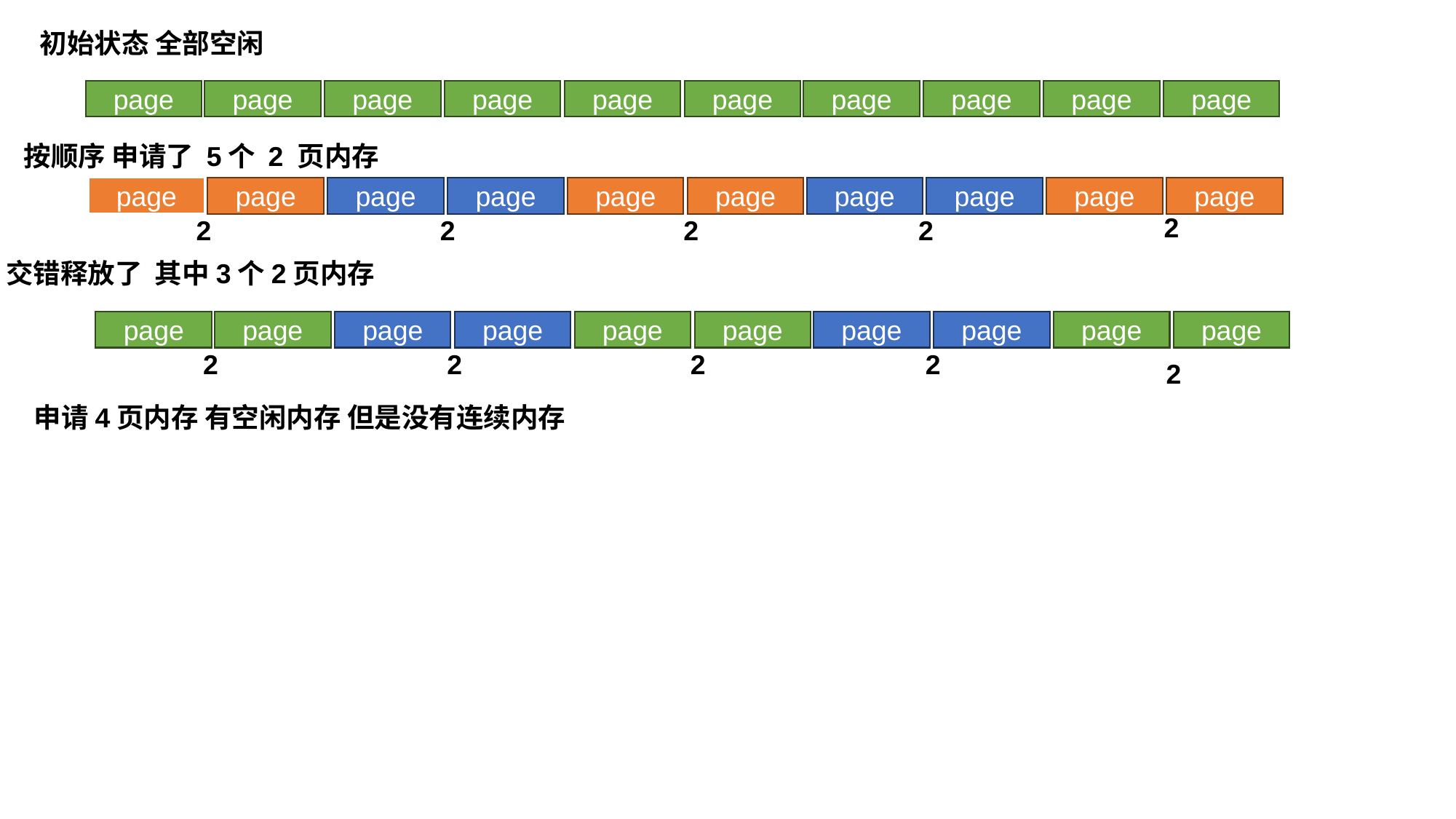

初始状态 全部空闲
page
page
page
page
page
page
page
page
page
page
按顺序 申请了 5个 2 页内存
page
page
page
page
page
page
page
page
page
page
2
2
2
2
2
交错释放了  其中3个2页内存
page
page
page
page
page
page
page
page
page
page
2
2
2
2
2
申请4页内存 有空闲内存 但是没有连续内存